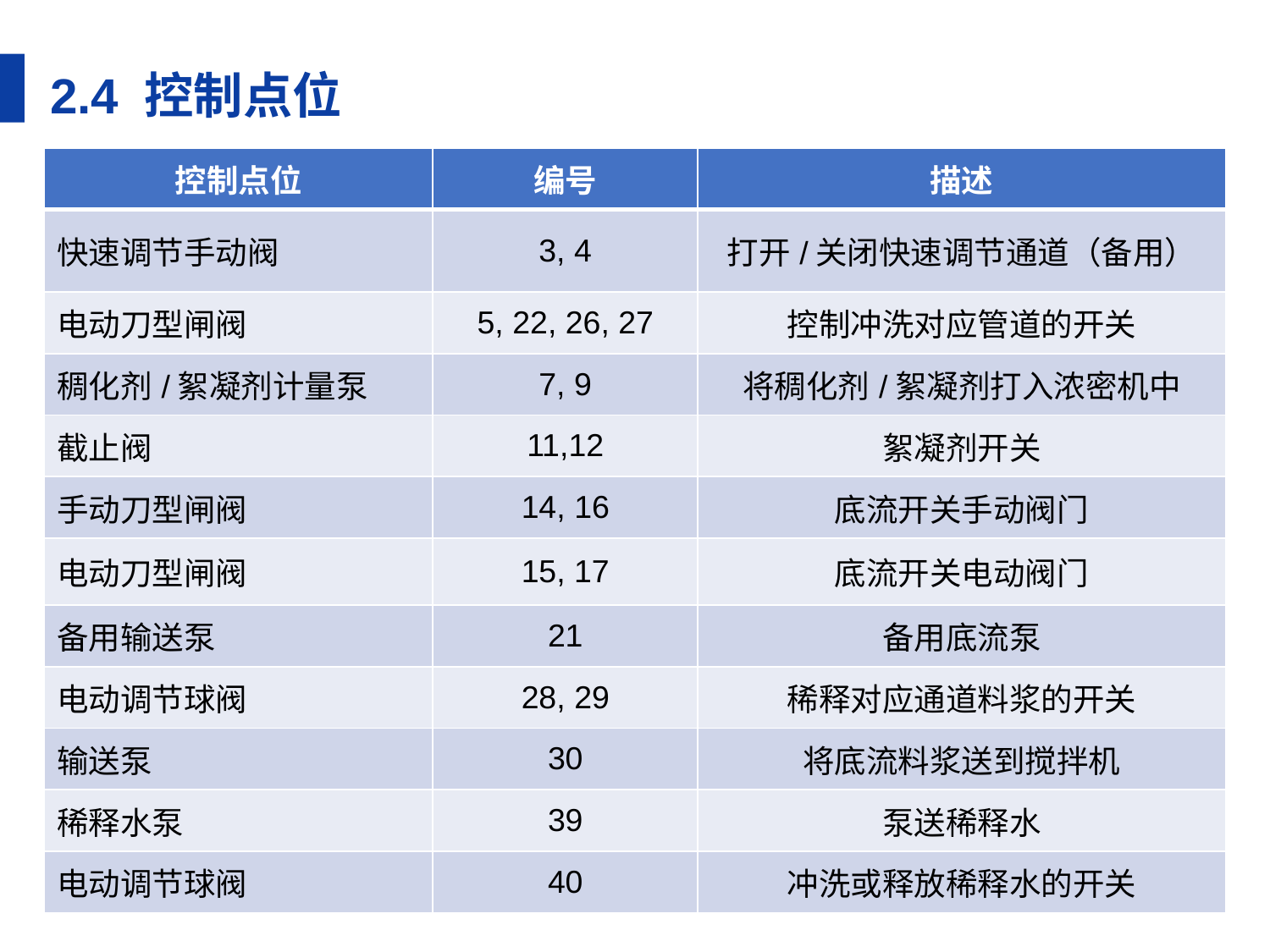

2.4 控制点位

| 控制点位 | 编号 | 描述 |
| --- | --- | --- |
| 快速调节手动阀 | 3, 4 | 打开/关闭快速调节通道（备用） |
| 电动刀型闸阀 | 5, 22, 26, 27 | 控制冲洗对应管道的开关 |
| 稠化剂/絮凝剂计量泵 | 7, 9 | 将稠化剂/絮凝剂打入浓密机中 |
| 截止阀 | 11,12 | 絮凝剂开关 |
| 手动刀型闸阀 | 14, 16 | 底流开关手动阀门 |
| 电动刀型闸阀 | 15, 17 | 底流开关电动阀门 |
| 备用输送泵 | 21 | 备用底流泵 |
| 电动调节球阀 | 28, 29 | 稀释对应通道料浆的开关 |
| 输送泵 | 30 | 将底流料浆送到搅拌机 |
| 稀释水泵 | 39 | 泵送稀释水 |
| 电动调节球阀 | 40 | 冲洗或释放稀释水的开关 |